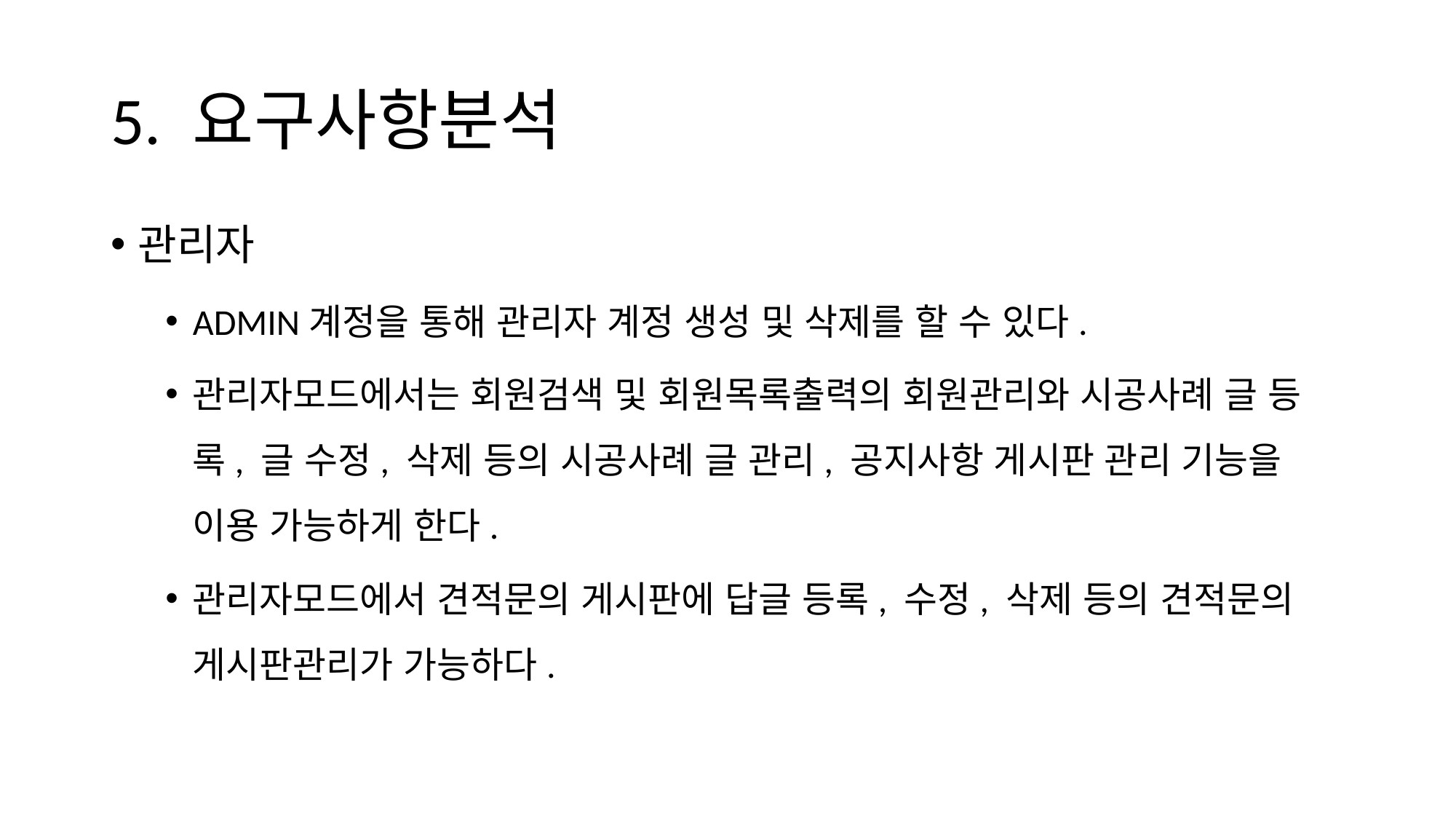

# 5. 요구사항분석
관리자
ADMIN계정을 통해 관리자 계정 생성 및 삭제를 할 수 있다.
관리자모드에서는 회원검색 및 회원목록출력의 회원관리와 시공사례 글 등록, 글 수정, 삭제 등의 시공사례 글 관리, 공지사항 게시판 관리 기능을 이용 가능하게 한다.
관리자모드에서 견적문의 게시판에 답글 등록, 수정, 삭제 등의 견적문의 게시판관리가 가능하다.